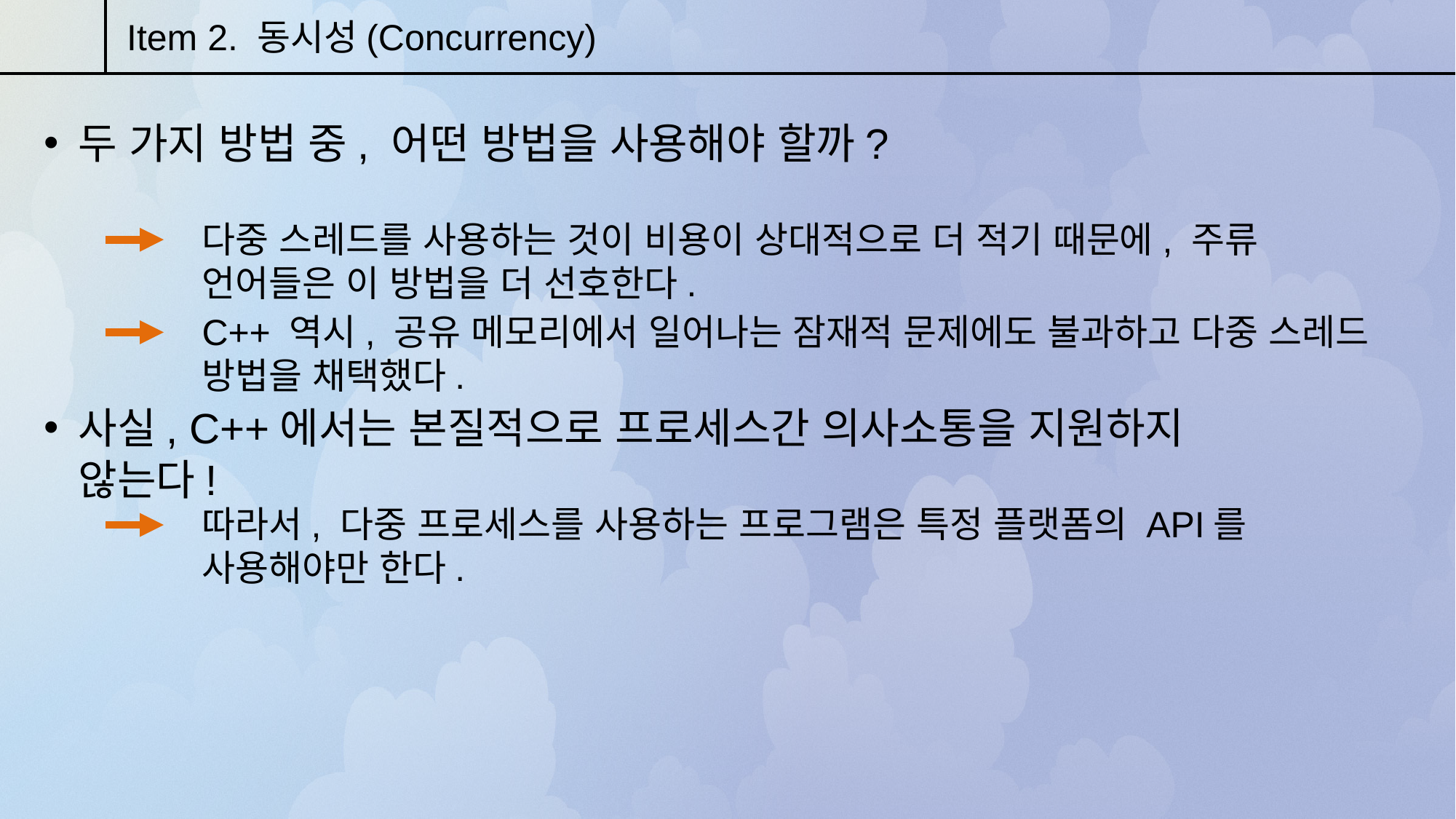

Item 2. 동시성(Concurrency)
두 가지 방법 중, 어떤 방법을 사용해야 할까?
다중 스레드를 사용하는 것이 비용이 상대적으로 더 적기 때문에, 주류 언어들은 이 방법을 더 선호한다.
C++ 역시, 공유 메모리에서 일어나는 잠재적 문제에도 불과하고 다중 스레드 방법을 채택했다.
사실, C++에서는 본질적으로 프로세스간 의사소통을 지원하지 않는다!
따라서, 다중 프로세스를 사용하는 프로그램은 특정 플랫폼의 API를 사용해야만 한다.